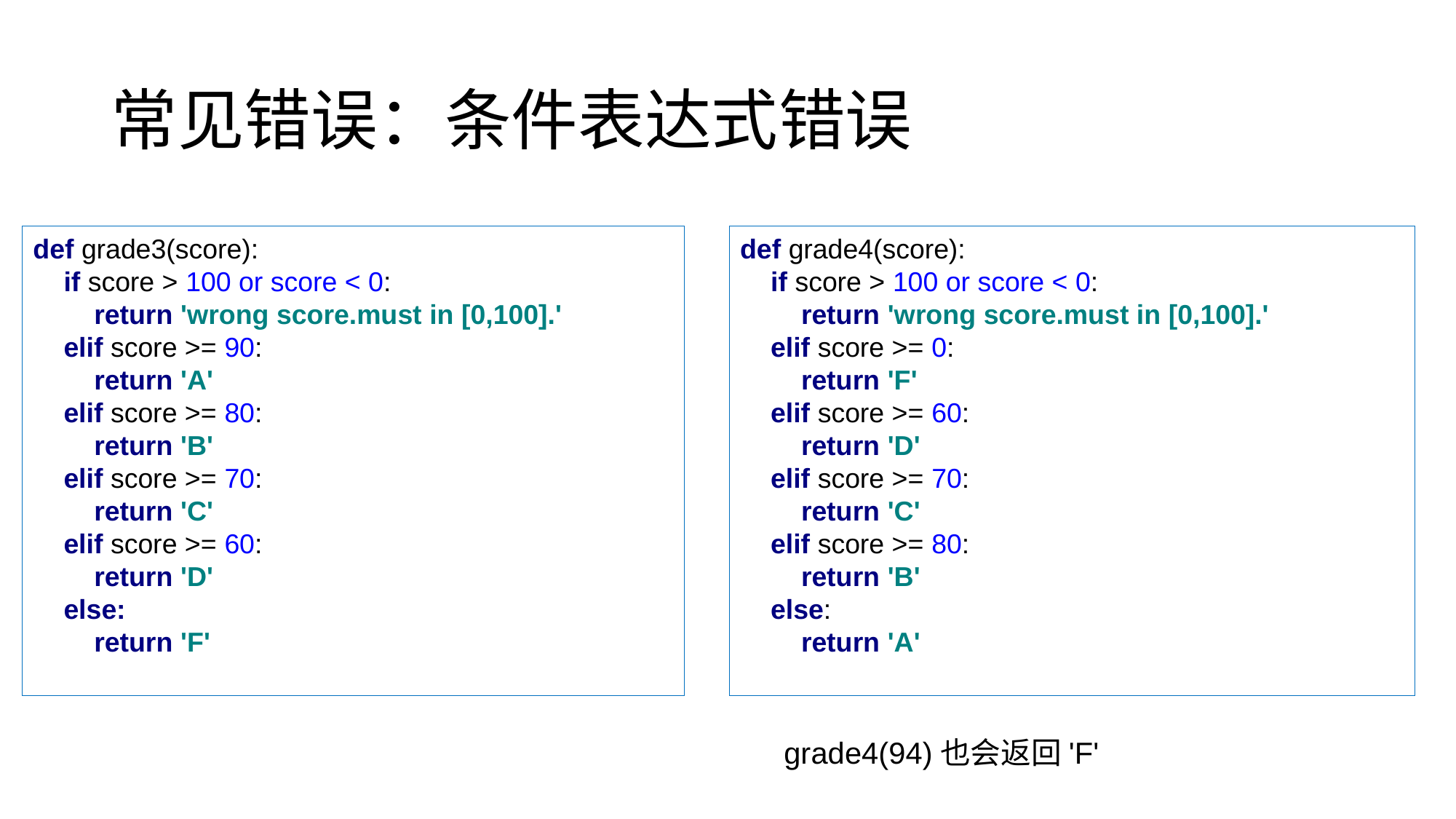

# 常见错误：条件表达式错误
def grade3(score):
    if score > 100 or score < 0:
        return 'wrong score.must in [0,100].'
    elif score >= 90:
        return 'A'
    elif score >= 80:
        return 'B'
    elif score >= 70:
        return 'C'
    elif score >= 60:
        return 'D'
    else:
        return 'F'
def grade4(score):
    if score > 100 or score < 0:
        return 'wrong score.must in [0,100].'
    elif score >= 0:
        return 'F'
    elif score >= 60:
        return 'D'
    elif score >= 70:
        return 'C'
    elif score >= 80:
        return 'B'
    else:
        return 'A'
grade4(94)也会返回'F'